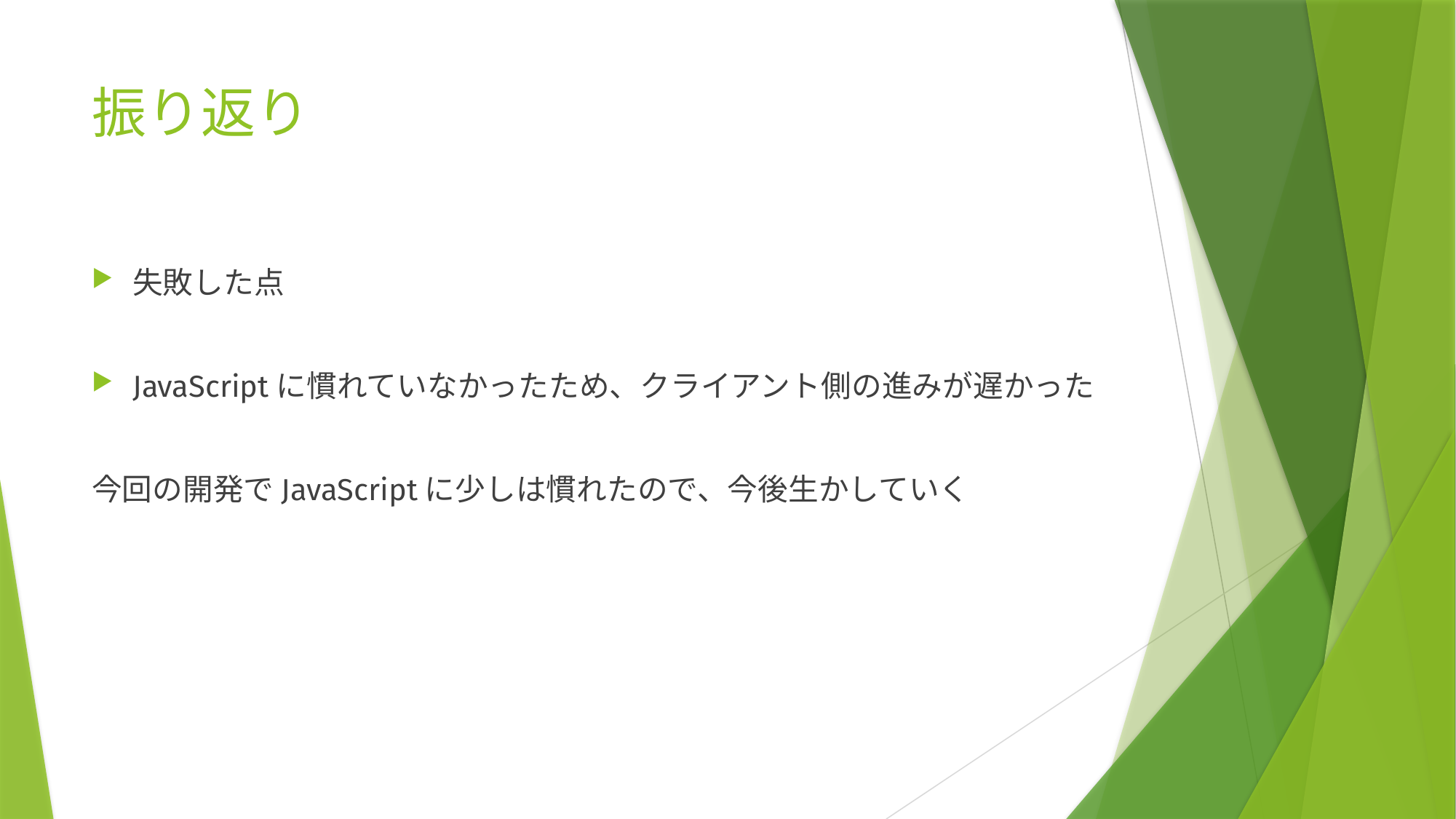

# 振り返り
失敗した点

JavaScriptに慣れていなかったため、クライアント側の進みが遅かった

今回の開発でJavaScriptに少しは慣れたので、今後生かしていく